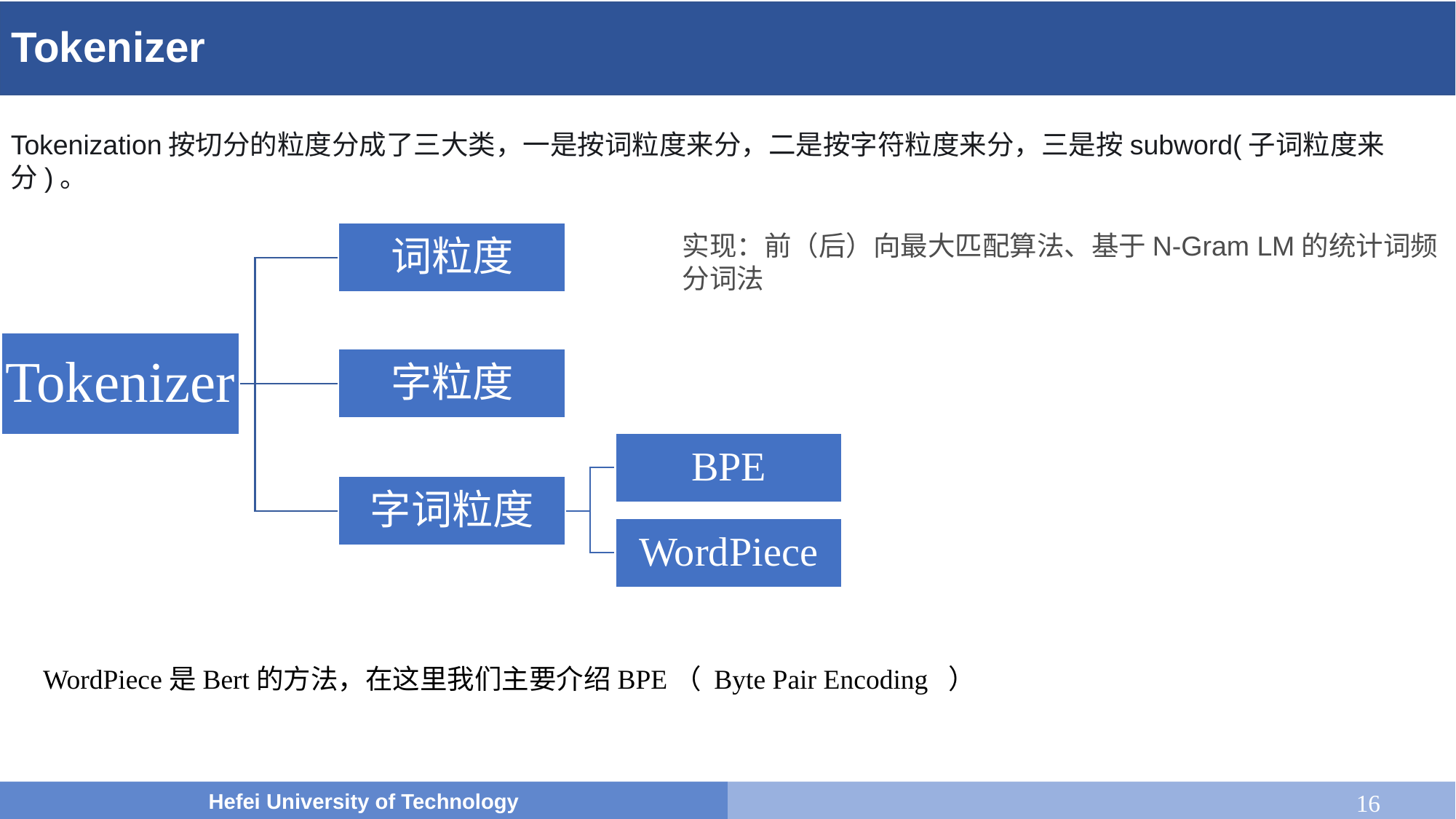

# Tokenizer
Tokenization按切分的粒度分成了三大类，一是按词粒度来分，二是按字符粒度来分，三是按subword(子词粒度来分)。

Tokenizer
词粒度
字粒度
字词粒度
BPE
WordPiece
实现：前（后）向最大匹配算法、基于N-Gram LM的统计词频分词法
WordPiece是Bert的方法，在这里我们主要介绍BPE（ Byte Pair Encoding  ）
16